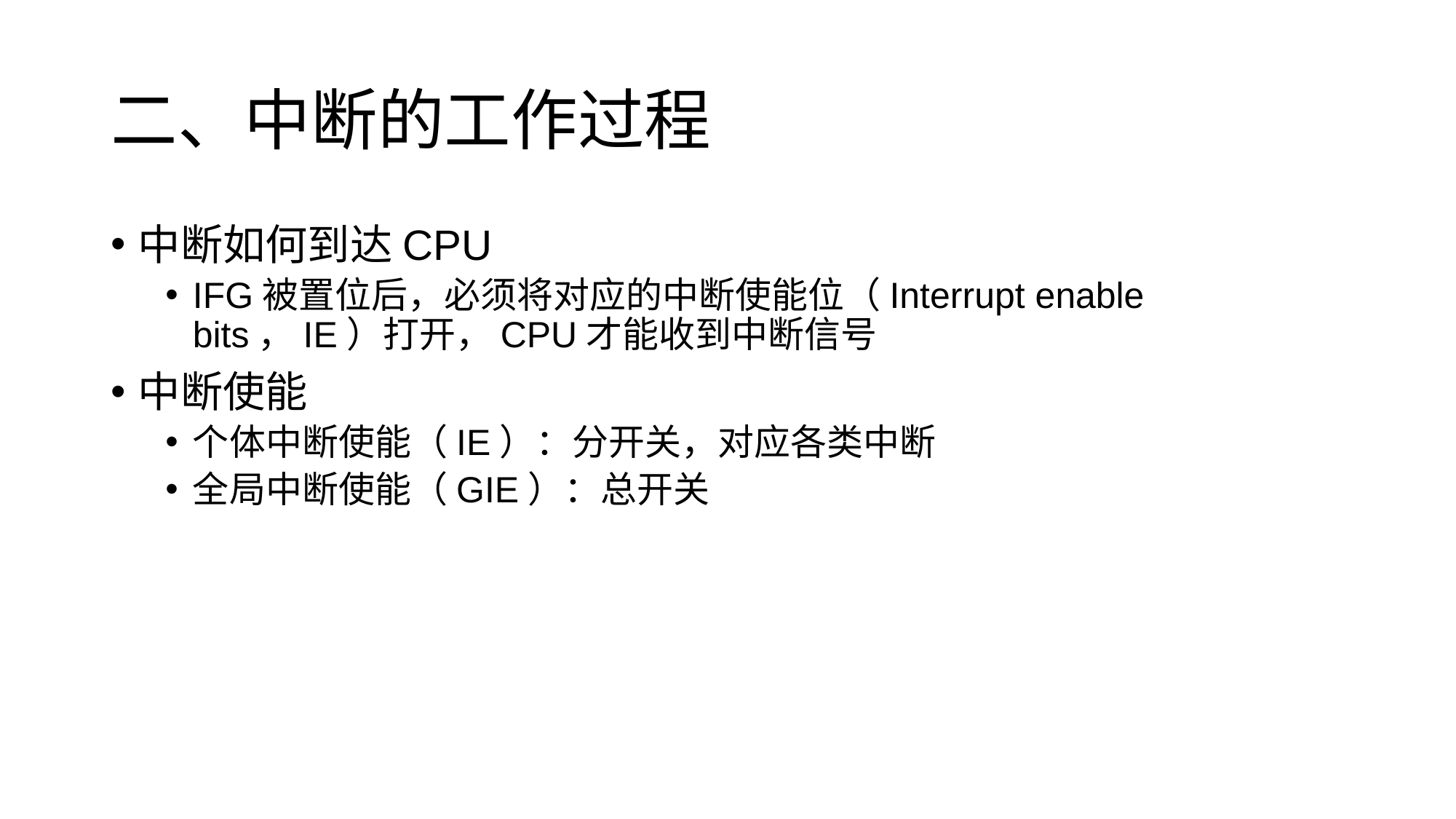

# 二、中断的工作过程
中断如何到达CPU
IFG被置位后，必须将对应的中断使能位（Interrupt enable bits，IE）打开，CPU才能收到中断信号
中断使能
个体中断使能（IE）：分开关，对应各类中断
全局中断使能（GIE）：总开关